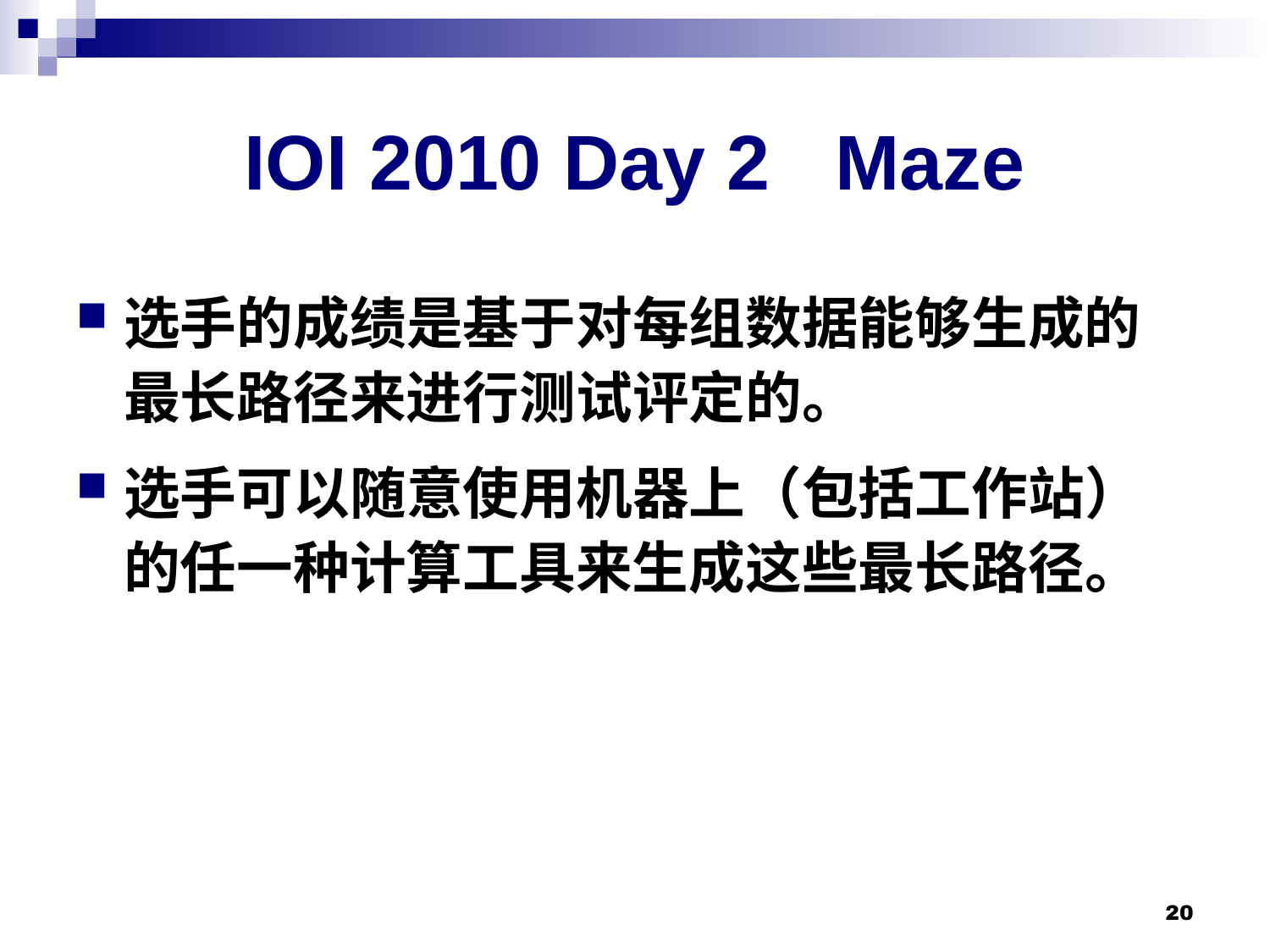

# IOI 2010 Day 2   Maze
选手的成绩是基于对每组数据能够生成的最长路径来进行测试评定的。
选手可以随意使用机器上（包括工作站）的任一种计算工具来生成这些最长路径。
20